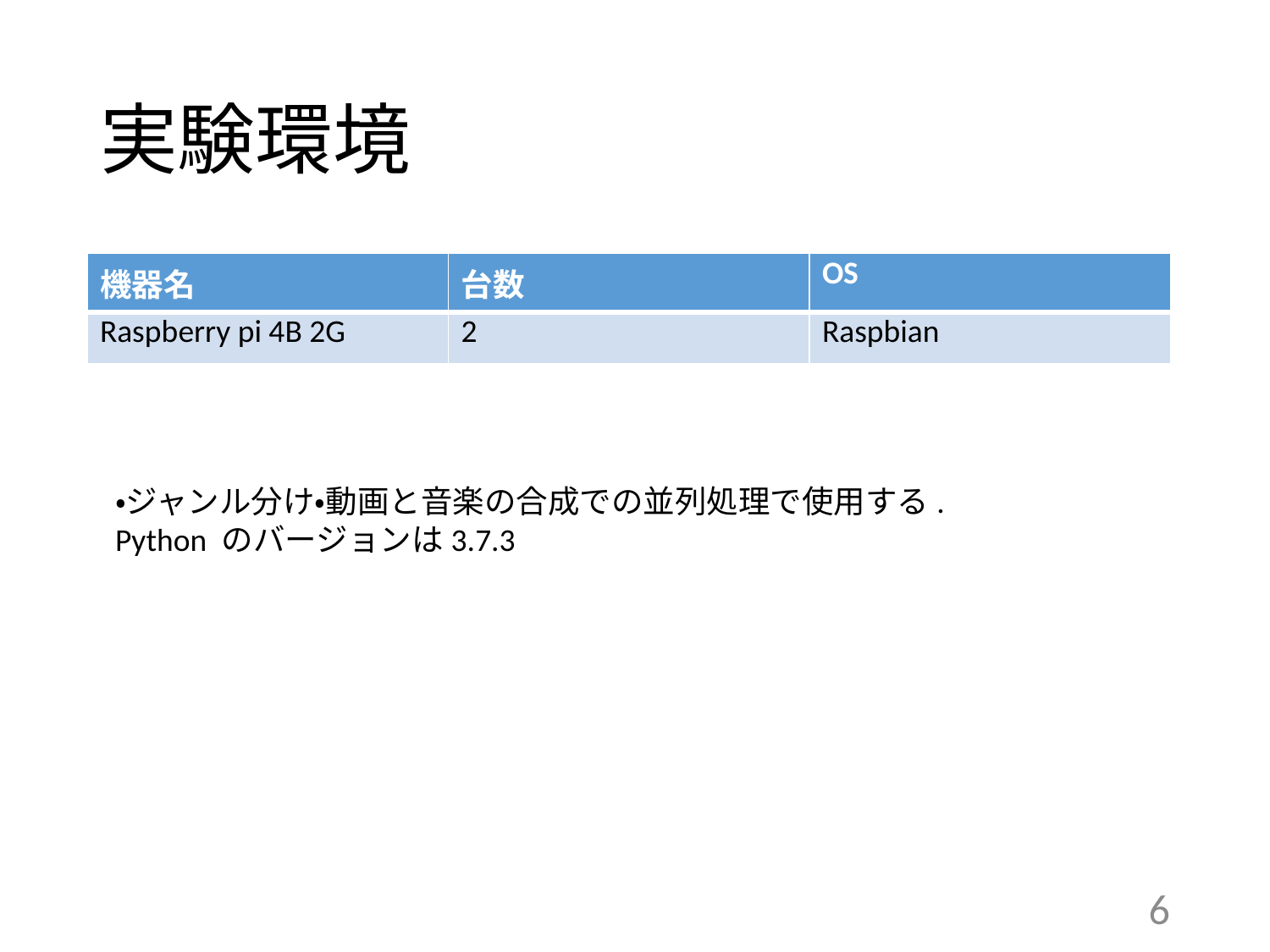

# 実験環境
| 機器名 | 台数 | OS |
| --- | --- | --- |
| Raspberry pi 4B 2G | 2 | Raspbian |
・ジャンル分け・動画と音楽の合成での並列処理で使用する.
Python のバージョンは3.7.3
6